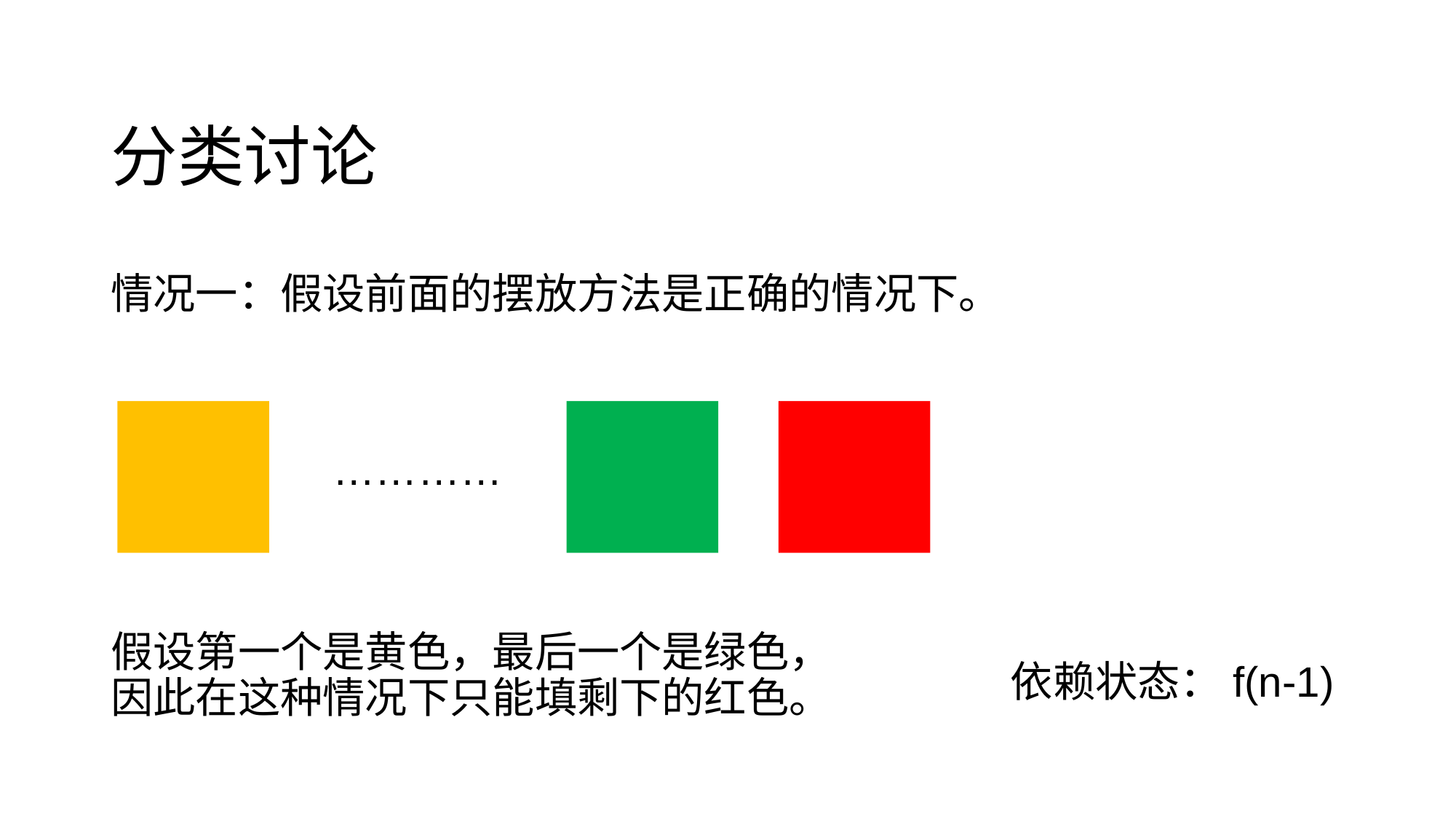

# 分类讨论
情况一：假设前面的摆放方法是正确的情况下。

…………
假设第一个是黄色，最后一个是绿色，因此在这种情况下只能填剩下的红色。
依赖状态：f(n-1)